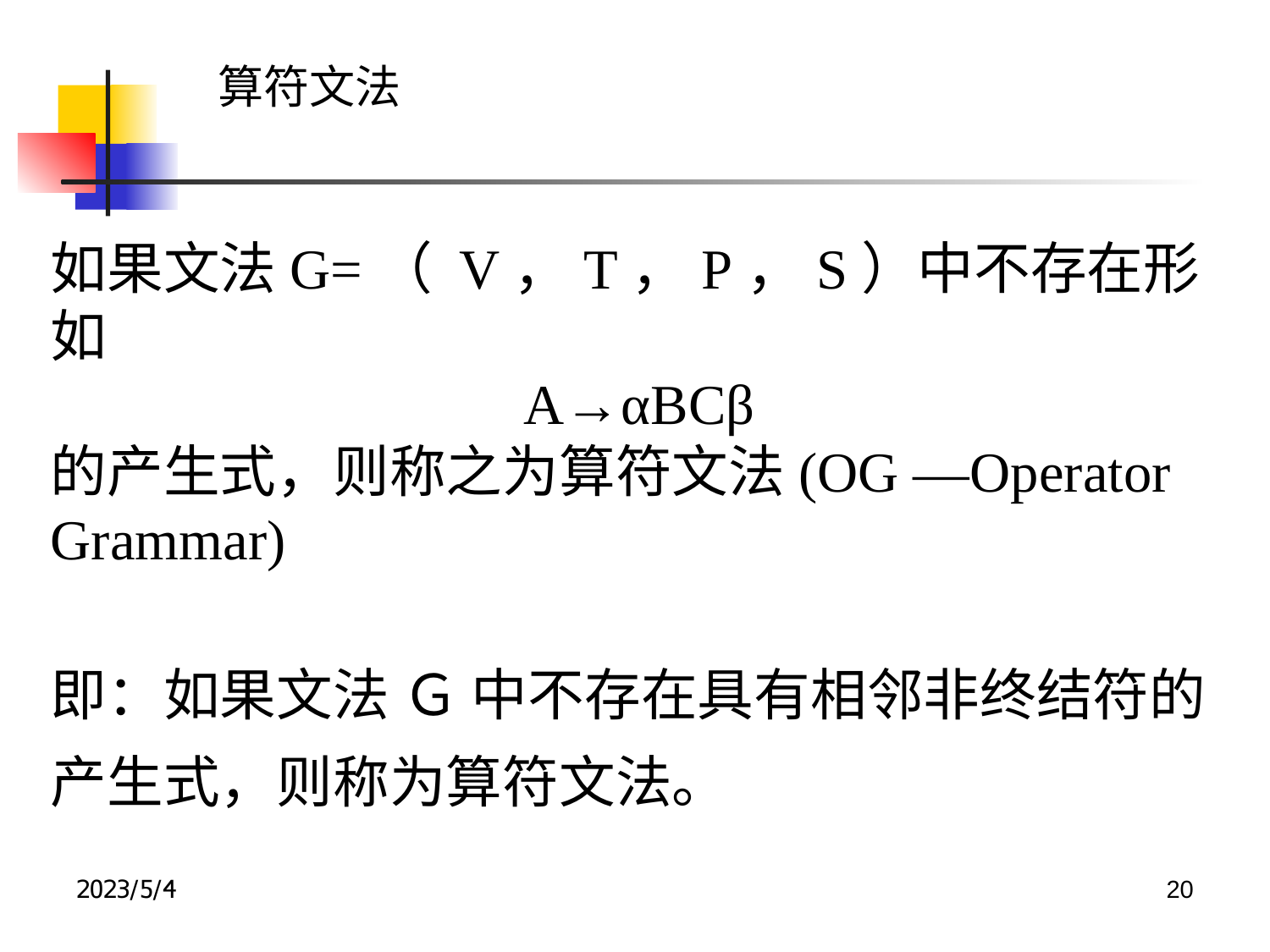

算符文法
如果文法G=（ V，T，P，S）中不存在形如
A→αBCβ
的产生式，则称之为算符文法(OG —Operator Grammar)

即：如果文法 Ｇ 中不存在具有相邻非终结符的产生式，则称为算符文法。
2023/5/4
20